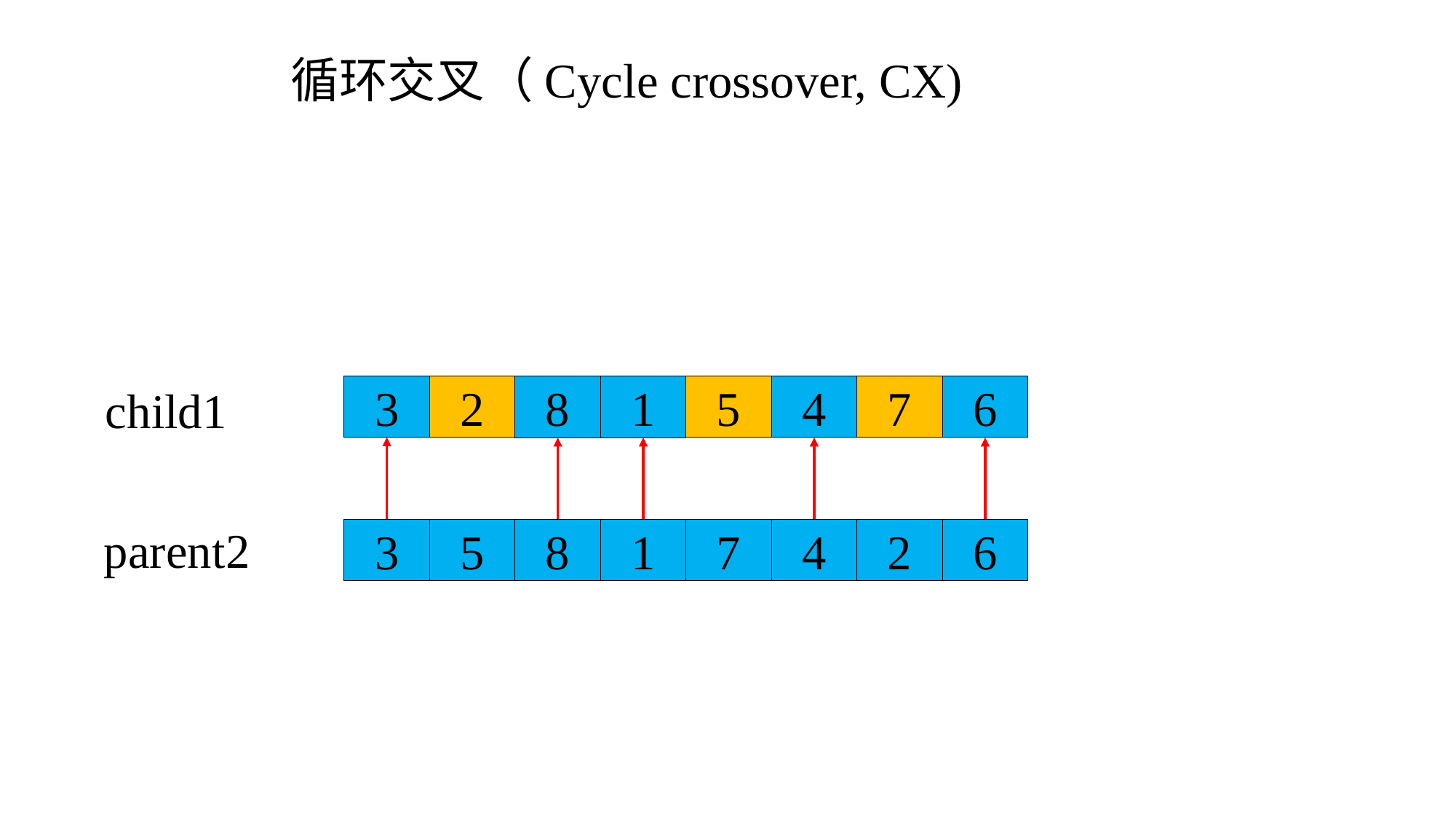

循环交叉（Cycle crossover, CX)
child1
3
2
5
7
4
6
1
8
parent2
3
5
8
1
7
4
4
2
6